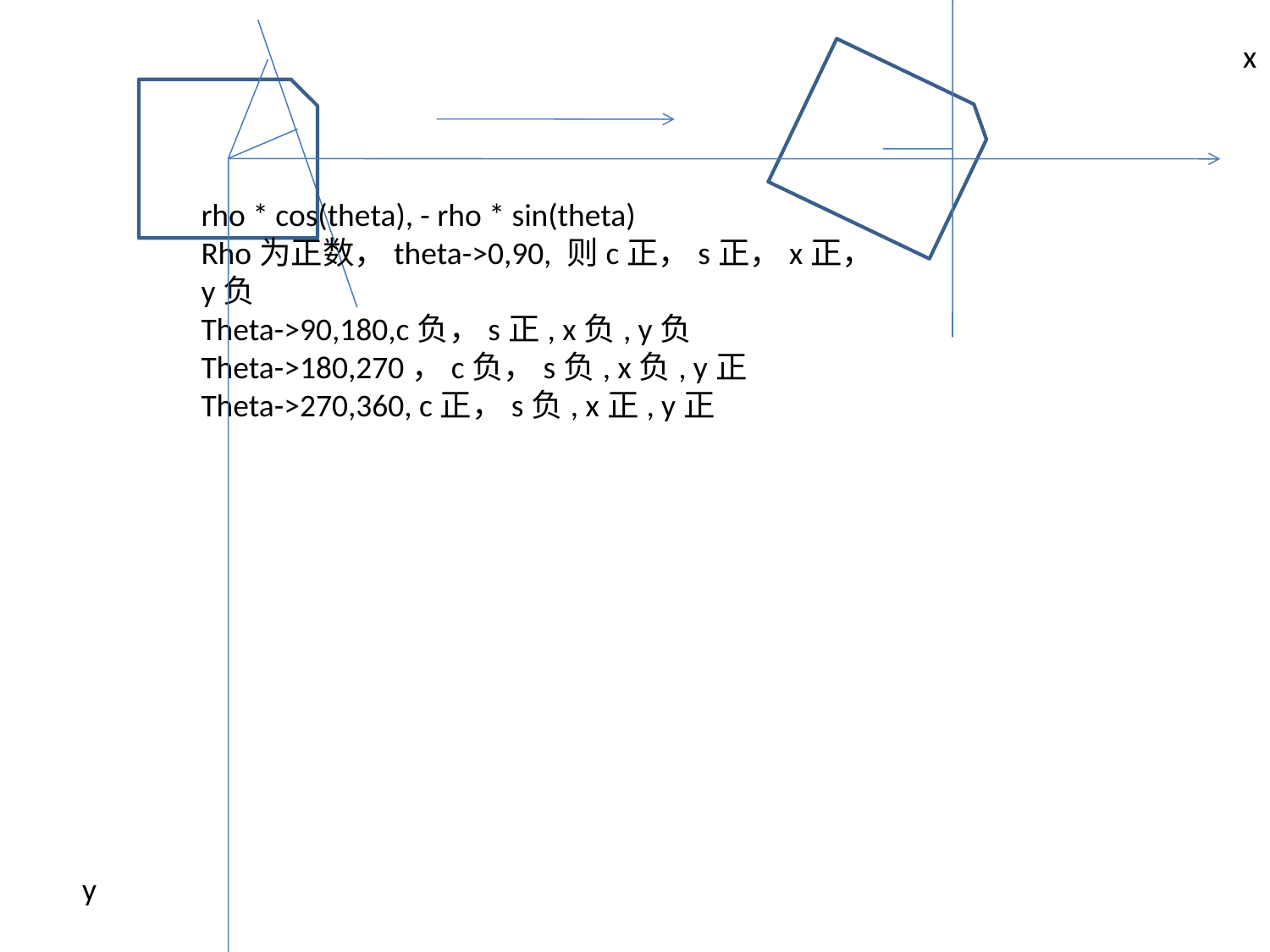

x

rho * cos(theta), - rho * sin(theta)
Rho为正数，theta->0,90, 则c正，s正，x正，y负
Theta->90,180,c负，s正, x负, y负
Theta->180,270，c负，s负, x负, y正
Theta->270,360, c正，s负, x正, y正

y